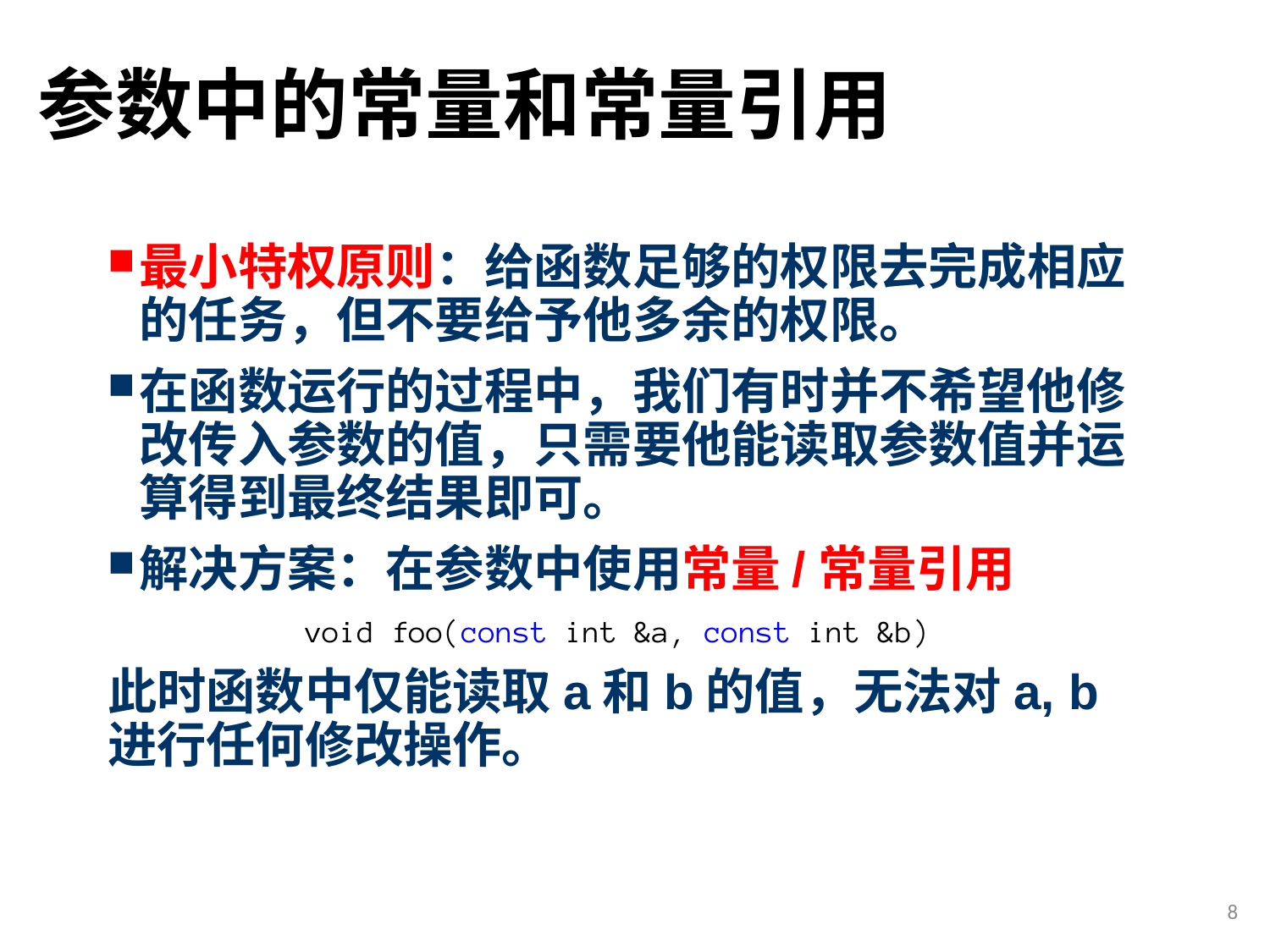

# 参数中的常量和常量引用
最小特权原则：给函数足够的权限去完成相应的任务，但不要给予他多余的权限。
在函数运行的过程中，我们有时并不希望他修改传入参数的值，只需要他能读取参数值并运算得到最终结果即可。
解决方案：在参数中使用常量/常量引用
void foo(const int &a, const int &b)
此时函数中仅能读取a和b的值，无法对a, b进行任何修改操作。
8